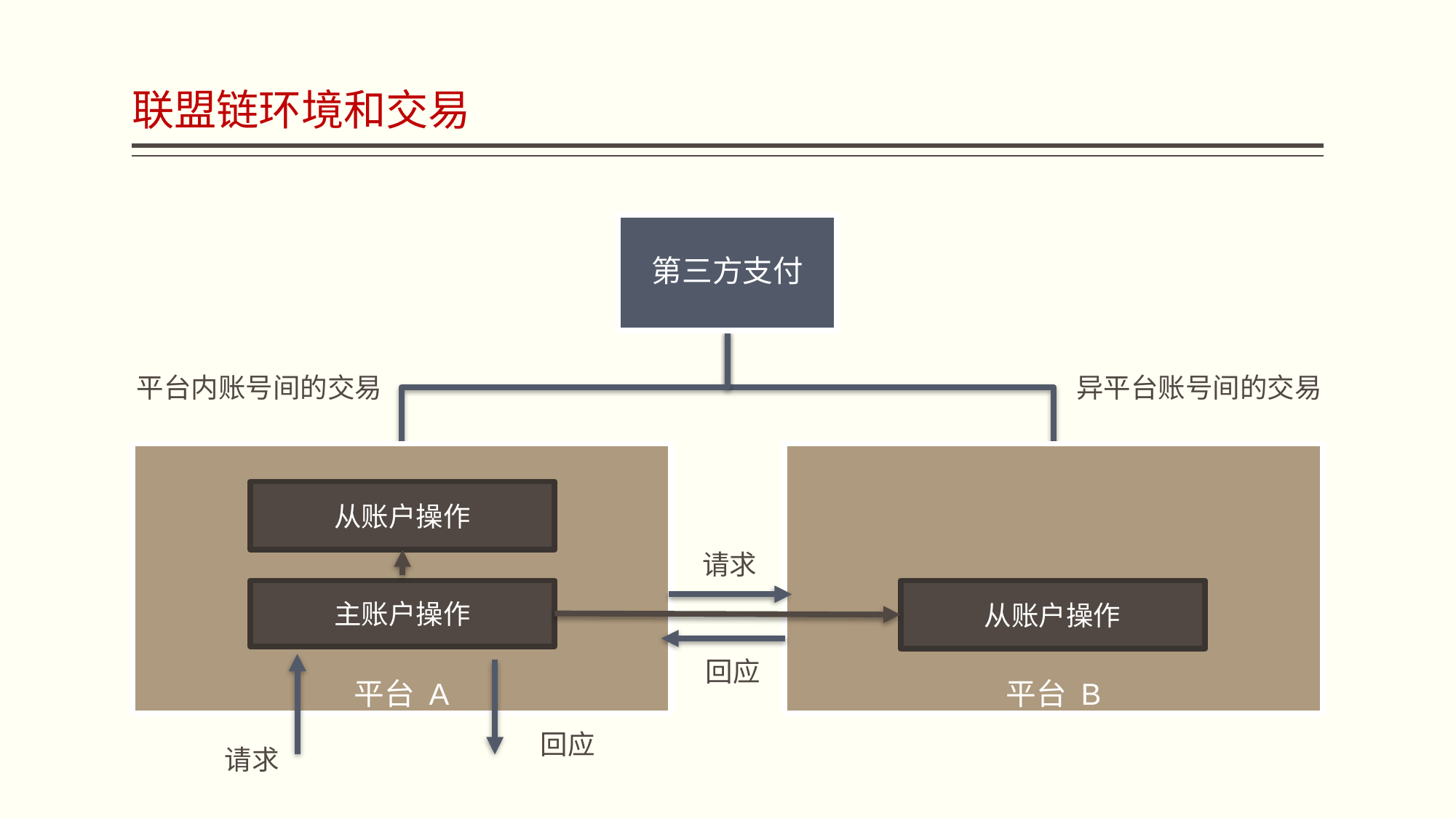

# 联盟链环境和交易
第三方支付
平台 A
平台 B
平台内账号间的交易
异平台账号间的交易
从账户操作
请求
主账户操作
从账户操作
回应
回应
请求